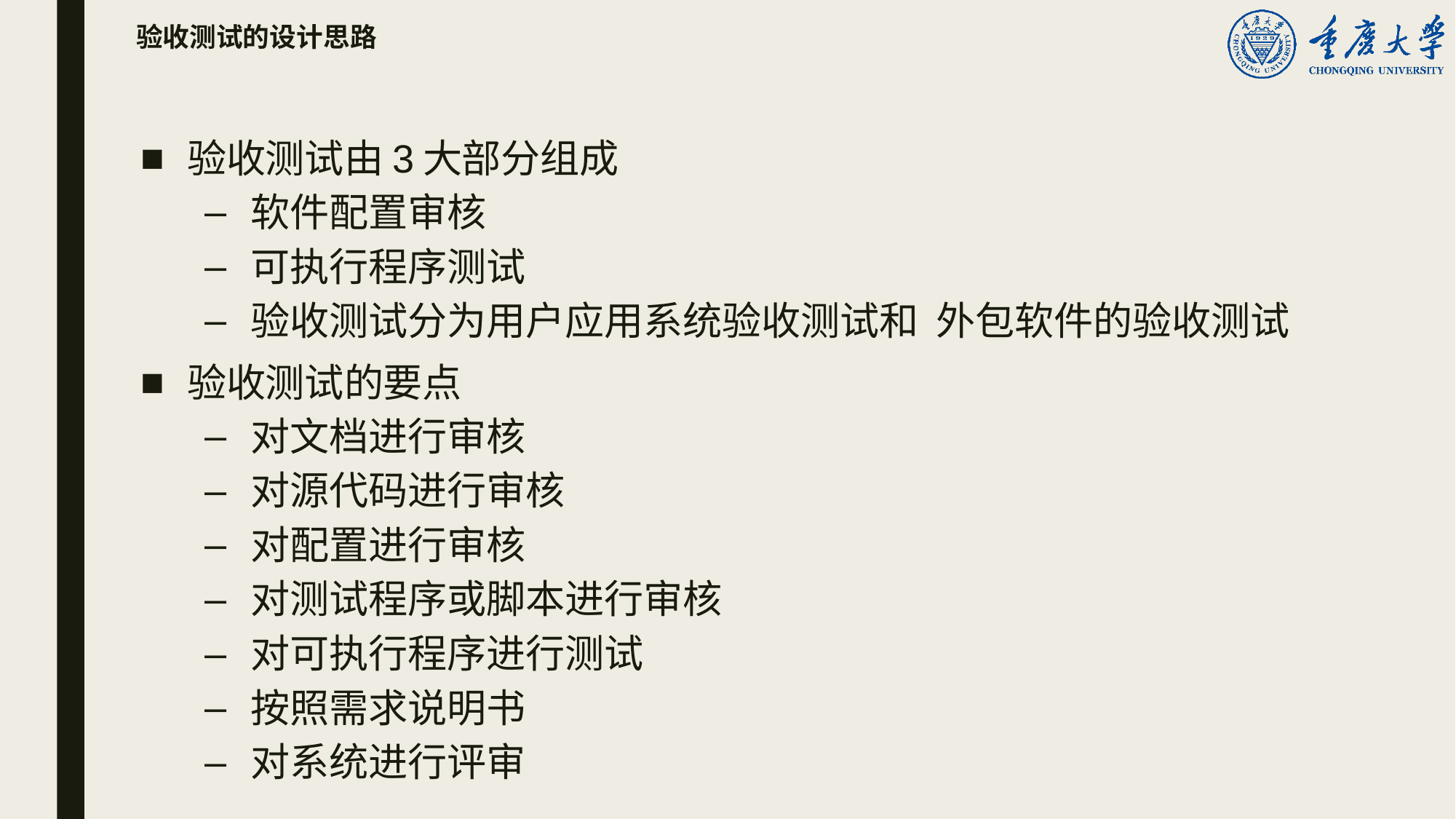

# 验收测试的设计思路
验收测试由3大部分组成
软件配置审核
可执行程序测试
验收测试分为用户应用系统验收测试和  外包软件的验收测试
验收测试的要点
对文档进行审核
对源代码进行审核
对配置进行审核
对测试程序或脚本进行审核
对可执行程序进行测试
按照需求说明书
对系统进行评审